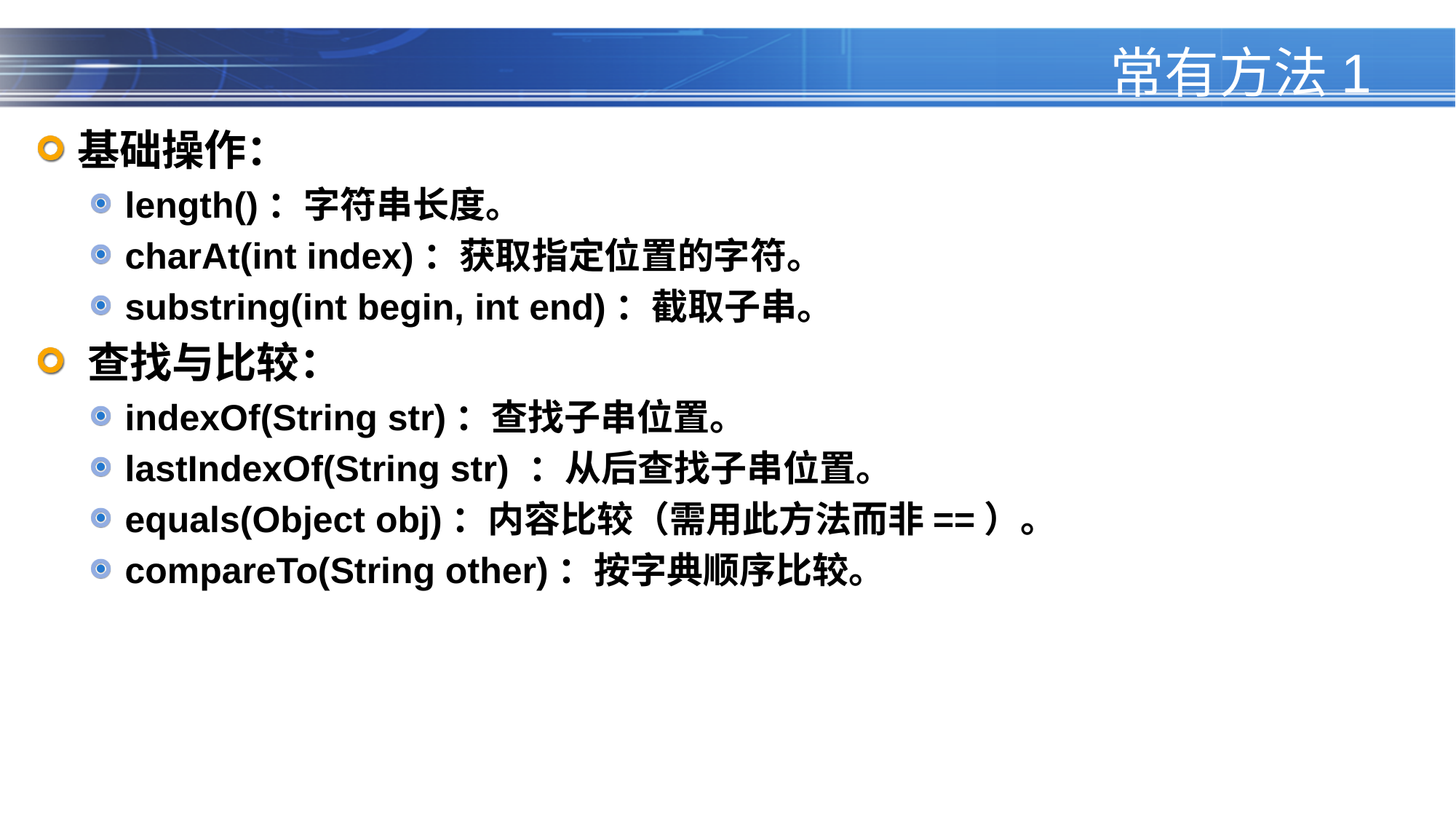

# 常有方法1
基础操作‌：
length()：字符串长度。
charAt(int index)：获取指定位置的字符。
substring(int begin, int end)：截取子串。
‌查找与比较‌：
indexOf(String str)：查找子串位置。
lastIndexOf(String str) ：从后查找子串位置。
equals(Object obj)：内容比较（需用此方法而非==）。
compareTo(String other)：按字典顺序比较。